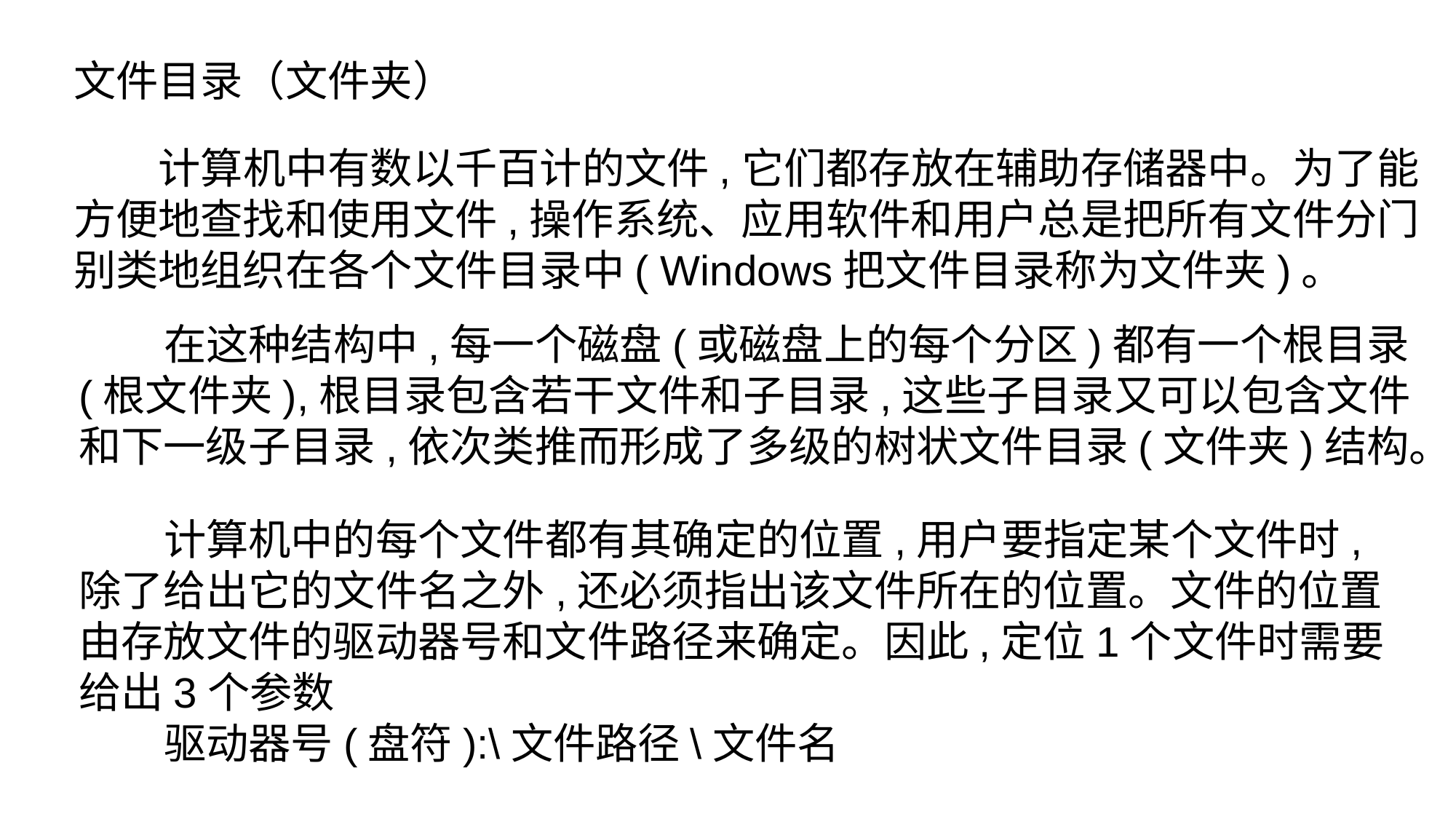

文件目录（文件夹）
计算机中有数以千百计的文件,它们都存放在辅助存储器中。为了能方便地查找和使用文件,操作系统、应用软件和用户总是把所有文件分门别类地组织在各个文件目录中( Windows把文件目录称为文件夹)。
在这种结构中,每一个磁盘(或磁盘上的每个分区)都有一个根目录(根文件夹),根目录包含若干文件和子目录,这些子目录又可以包含文件和下一级子目录,依次类推而形成了多级的树状文件目录(文件夹)结构。
计算机中的每个文件都有其确定的位置,用户要指定某个文件时,除了给出它的文件名之外,还必须指出该文件所在的位置。文件的位置由存放文件的驱动器号和文件路径来确定。因此,定位1个文件时需要给出3个参数
驱动器号(盘符):\文件路径\文件名